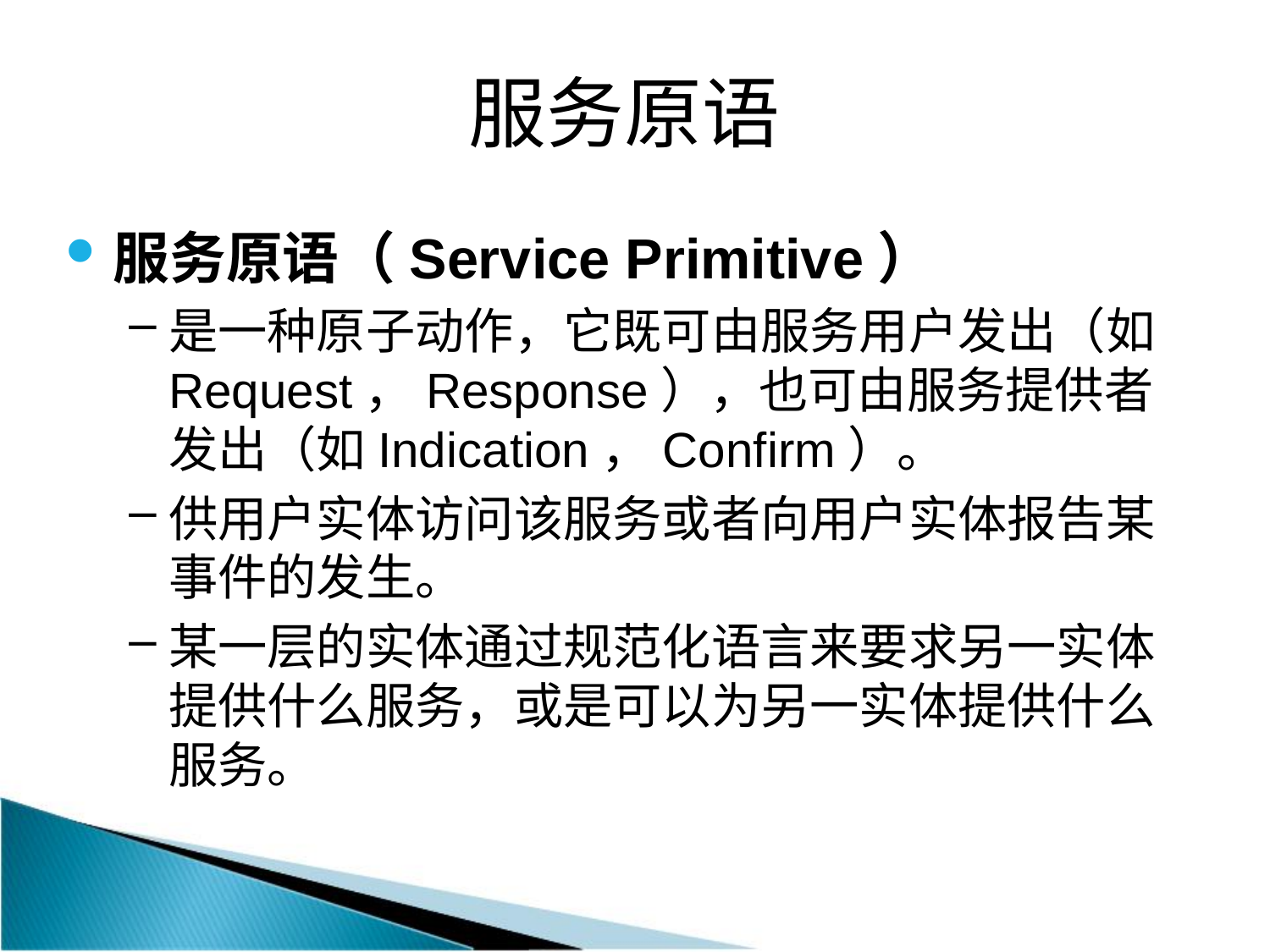

# 服务原语
服务原语（Service Primitive）
是一种原子动作，它既可由服务用户发出（如Request，Response），也可由服务提供者发出（如Indication，Confirm）。
供用户实体访问该服务或者向用户实体报告某事件的发生。
某一层的实体通过规范化语言来要求另一实体提供什么服务，或是可以为另一实体提供什么服务。